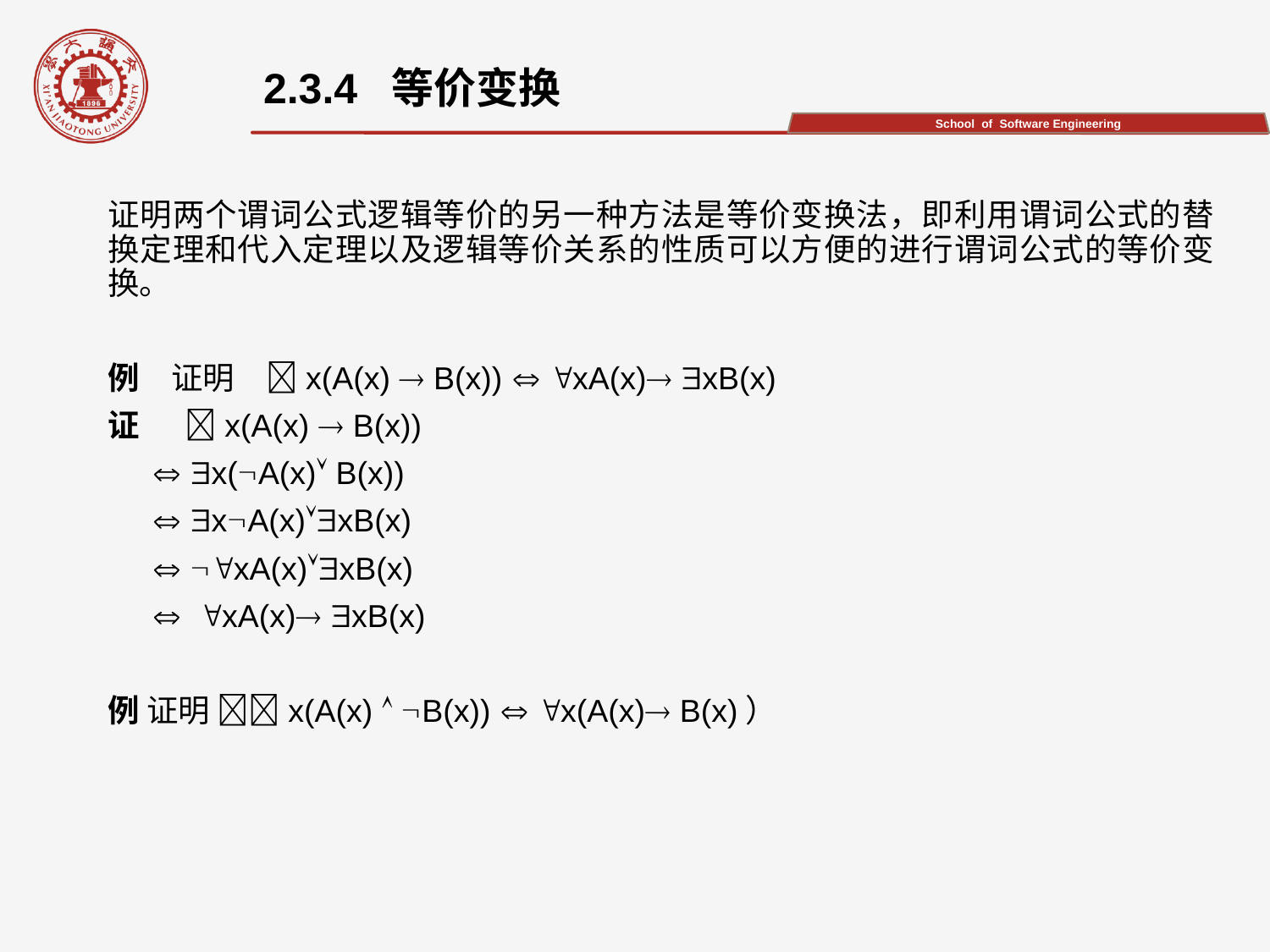

2.3.4  等价变换
证明两个谓词公式逻辑等价的另一种方法是等价变换法，即利用谓词公式的替换定理和代入定理以及逻辑等价关系的性质可以方便的进行谓词公式的等价变换。

例　证明　∃x(A(x) → B(x)) ⇔ ∀xA(x)→ ∃xB(x)
证　  ∃x(A(x) → B(x))
     ⇔ ∃x(¬A(x)∨ B(x))
     ⇔ ∃x¬A(x)∨∃xB(x)
     ⇔ ¬∀xA(x)∨∃xB(x)
     ⇔  ∀xA(x)→ ∃xB(x)

例 证明 ¬∃x(A(x) ∧ ¬B(x)) ⇔ ∀x(A(x)→ B(x)）